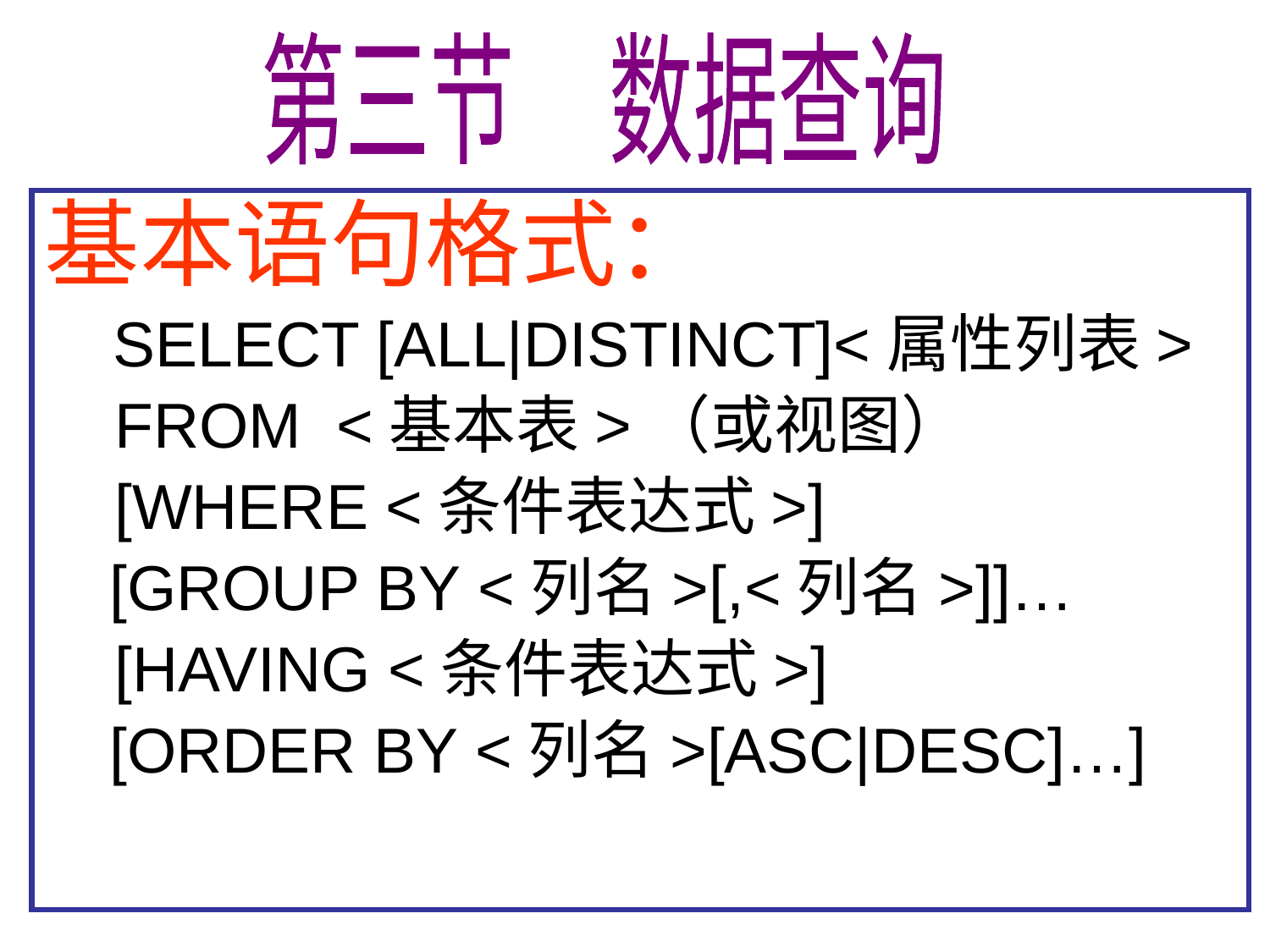

第三节     数据查询
基本语句格式：
     SELECT [ALL|DISTINCT]<属性列表>
    FROM  <基本表>（或视图）
    [WHERE <条件表达式>]
	 [GROUP BY <列名>[,<列名>]]…
    [HAVING <条件表达式>]
	 [ORDER BY <列名>[ASC|DESC]…]
28